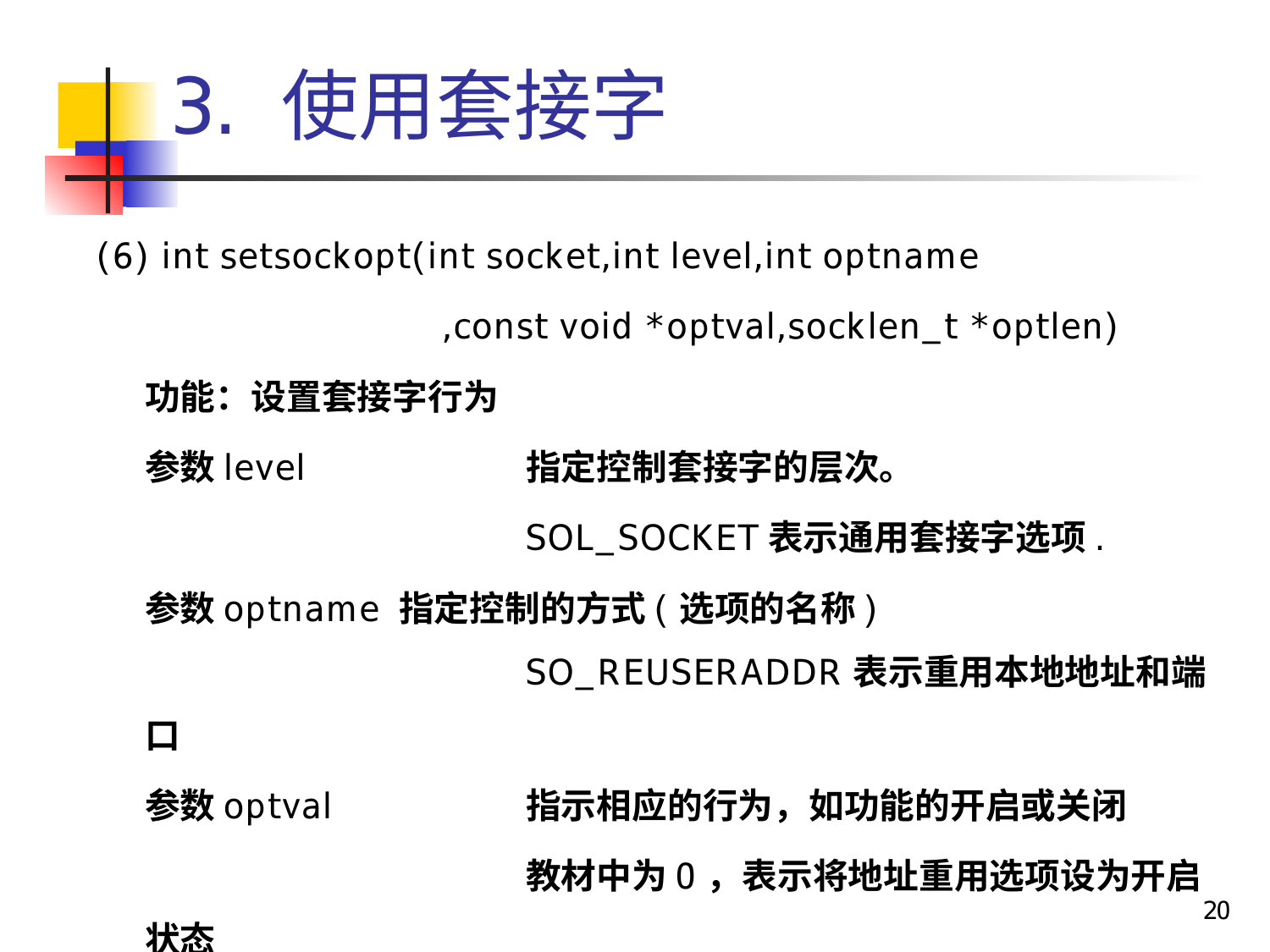

# 3. 使用套接字
(6) int setsockopt(int socket,int level,int optname
			　,const void *optval,socklen_t *optlen)
	功能：设置套接字行为
	参数level		指定控制套接字的层次。
				SOL_SOCKET表示通用套接字选项.
	参数optname	指定控制的方式(选项的名称)　
			SO_REUSERADDR表示重用本地地址和端口
	参数optval		指示相应的行为，如功能的开启或关闭
				教材中为0，表示将地址重用选项设为开启状态
20